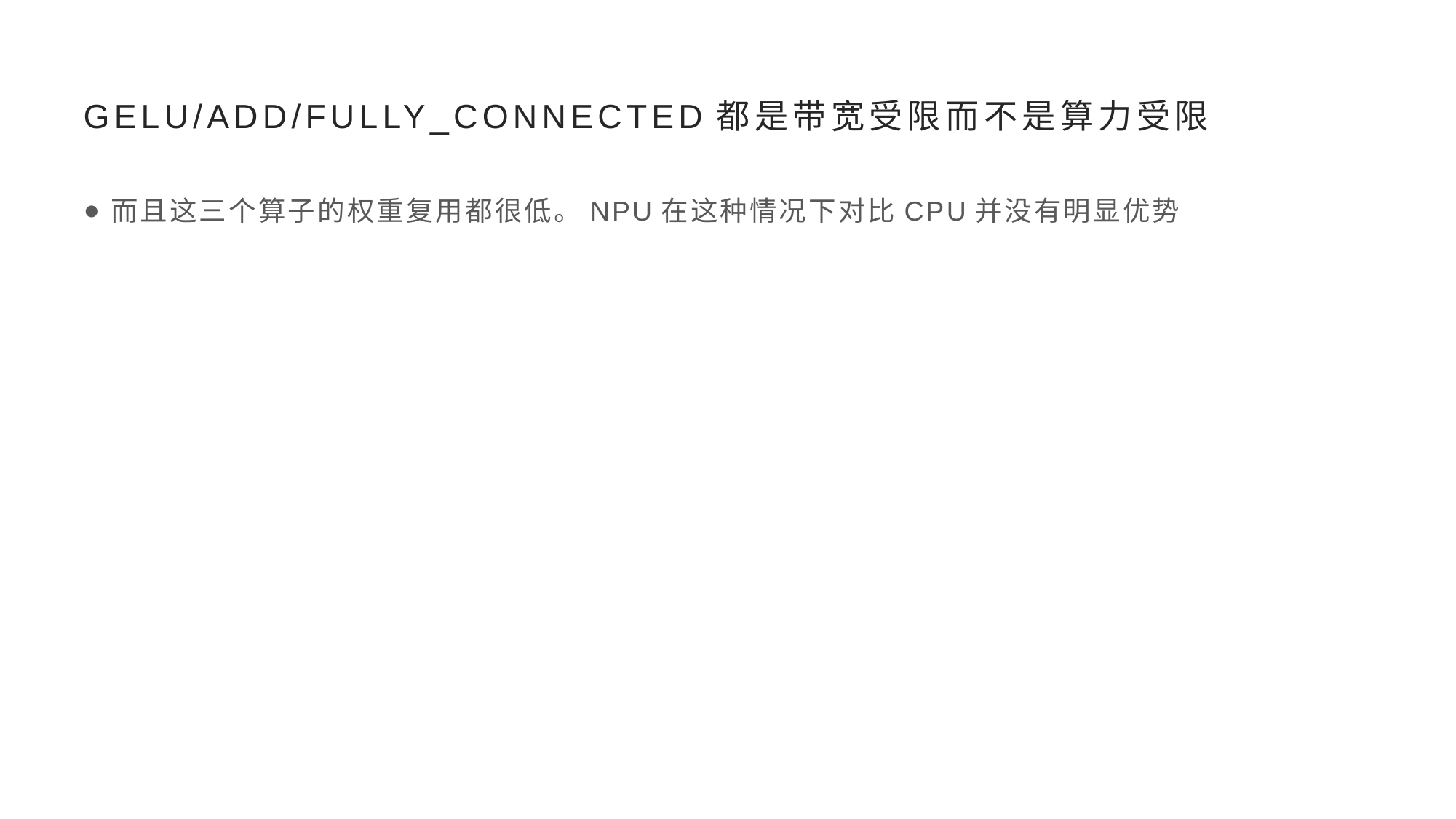

# GELU/ADD/FULLY_CONNECTED都是带宽受限而不是算力受限
而且这三个算子的权重复用都很低。NPU在这种情况下对比CPU并没有明显优势